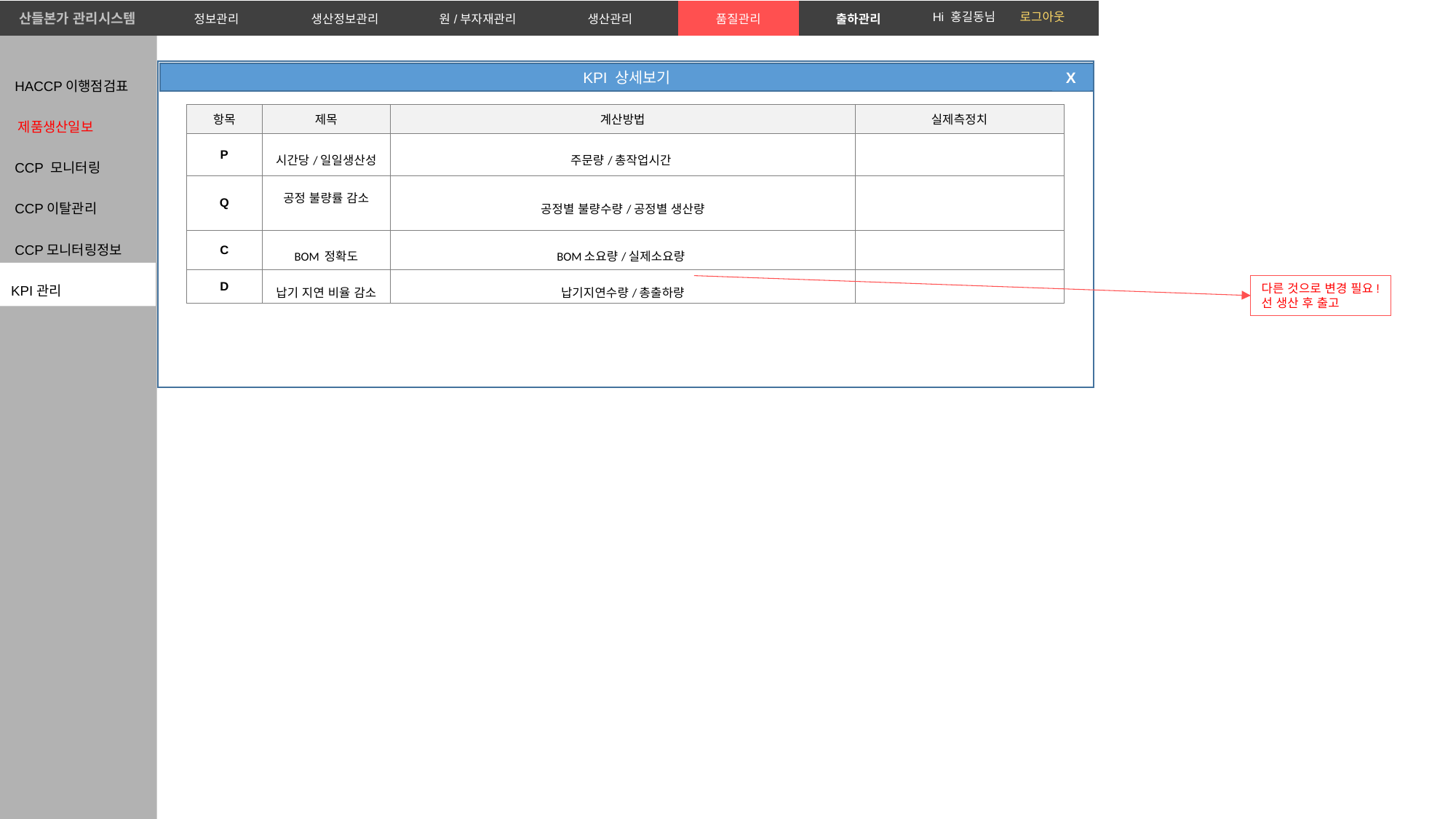

| 산들본가 관리시스템 | 정보관리 | 생산정보관리 | 원/부자재관리 | 생산관리 | 품질관리 | 출하관리 |  |
| --- | --- | --- | --- | --- | --- | --- | --- |
Hi 홍길동님       로그아웃

 HACCP이행점검표
 제품생산일보
 CCP 모니터링
 CCP이탈관리
 CCP모니터링정보
KPI관리

KPI 상세보기
X
| 항목 | 제목 | 계산방법 | 실제측정치 |
| --- | --- | --- | --- |
| P | 시간당/일일생산성 | 주문량/총작업시간 |  |
| Q | 공정 불량률 감소 | 공정별 불량수량/공정별 생산량 |  |
| C | BOM 정확도 | BOM소요량/실제소요량 |  |
| D | 납기 지연 비율 감소 | 납기지연수량/총출하량 |  |

다른 것으로 변경 필요!
선 생산 후 출고